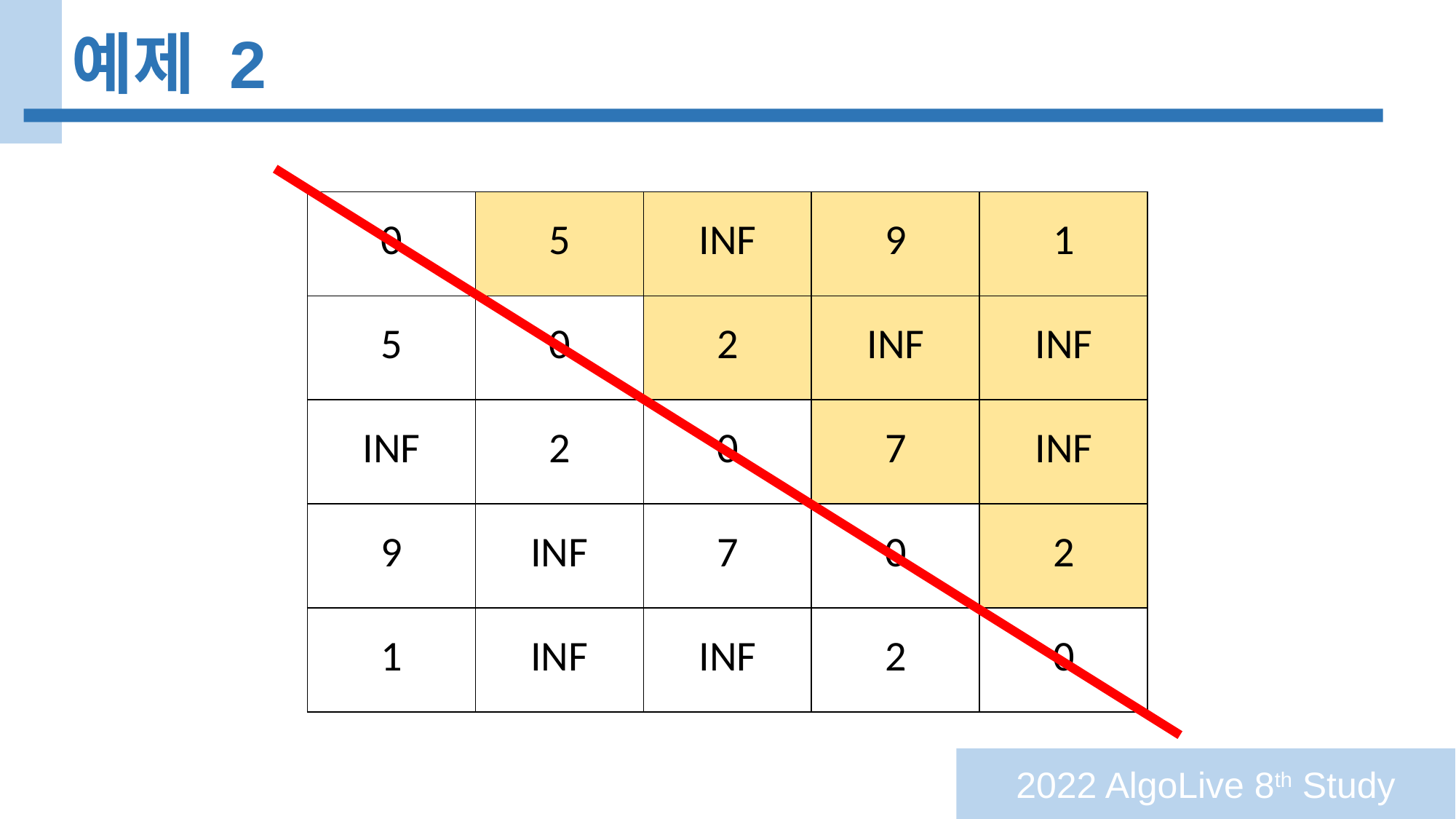

# 예제 2
| 0 | 5 | INF | 9 | 1 |
| --- | --- | --- | --- | --- |
| 5 | 0 | 2 | INF | INF |
| INF | 2 | 0 | 7 | INF |
| 9 | INF | 7 | 0 | 2 |
| 1 | INF | INF | 2 | 0 |